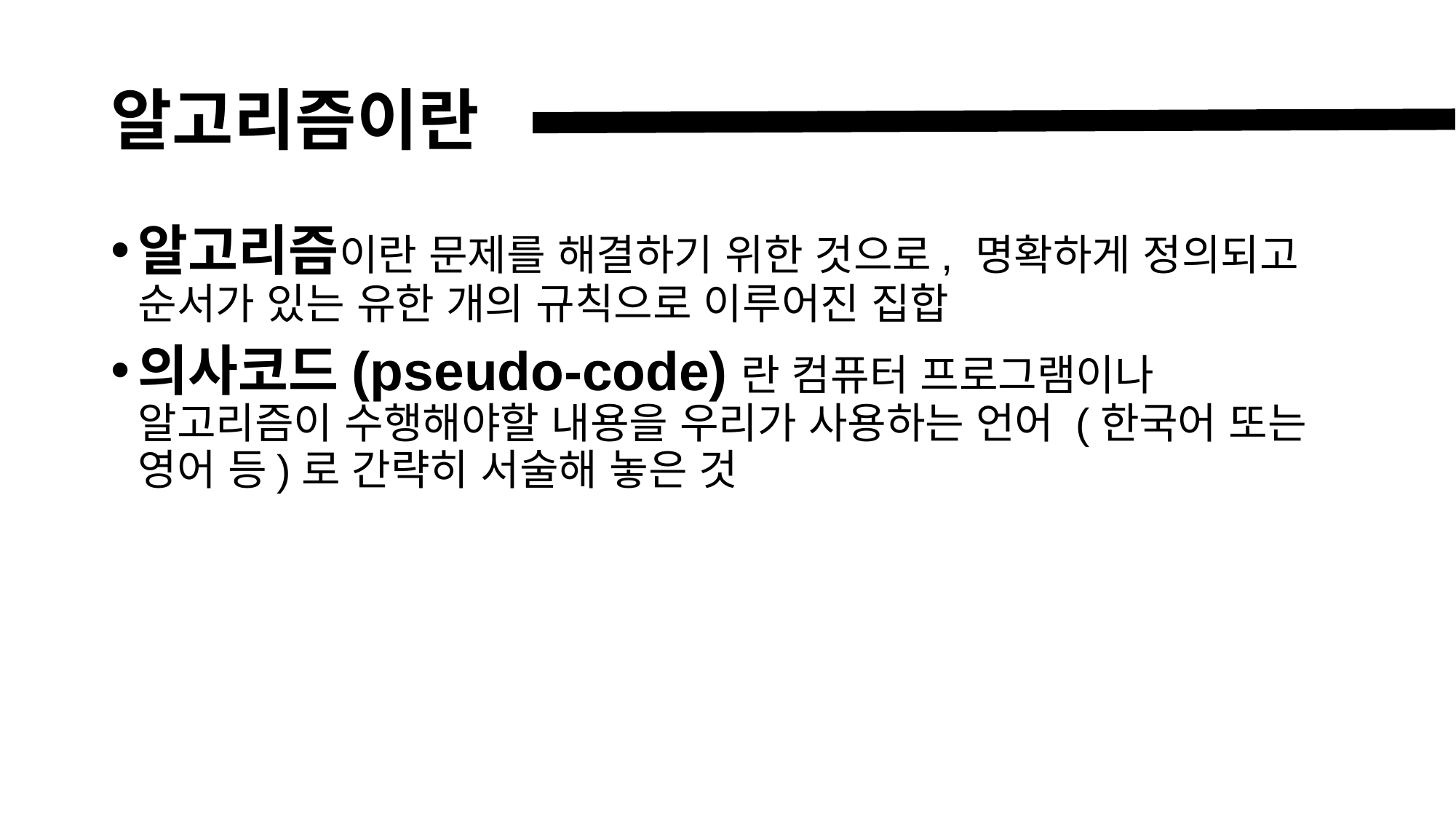

# 알고리즘이란
알고리즘이란 문제를 해결하기 위한 것으로, 명확하게 정의되고 순서가 있는 유한 개의 규칙으로 이루어진 집합
의사코드(pseudo-code)란 컴퓨터 프로그램이나 알고리즘이 수행해야할 내용을 우리가 사용하는 언어 (한국어 또는 영어 등)로 간략히 서술해 놓은 것